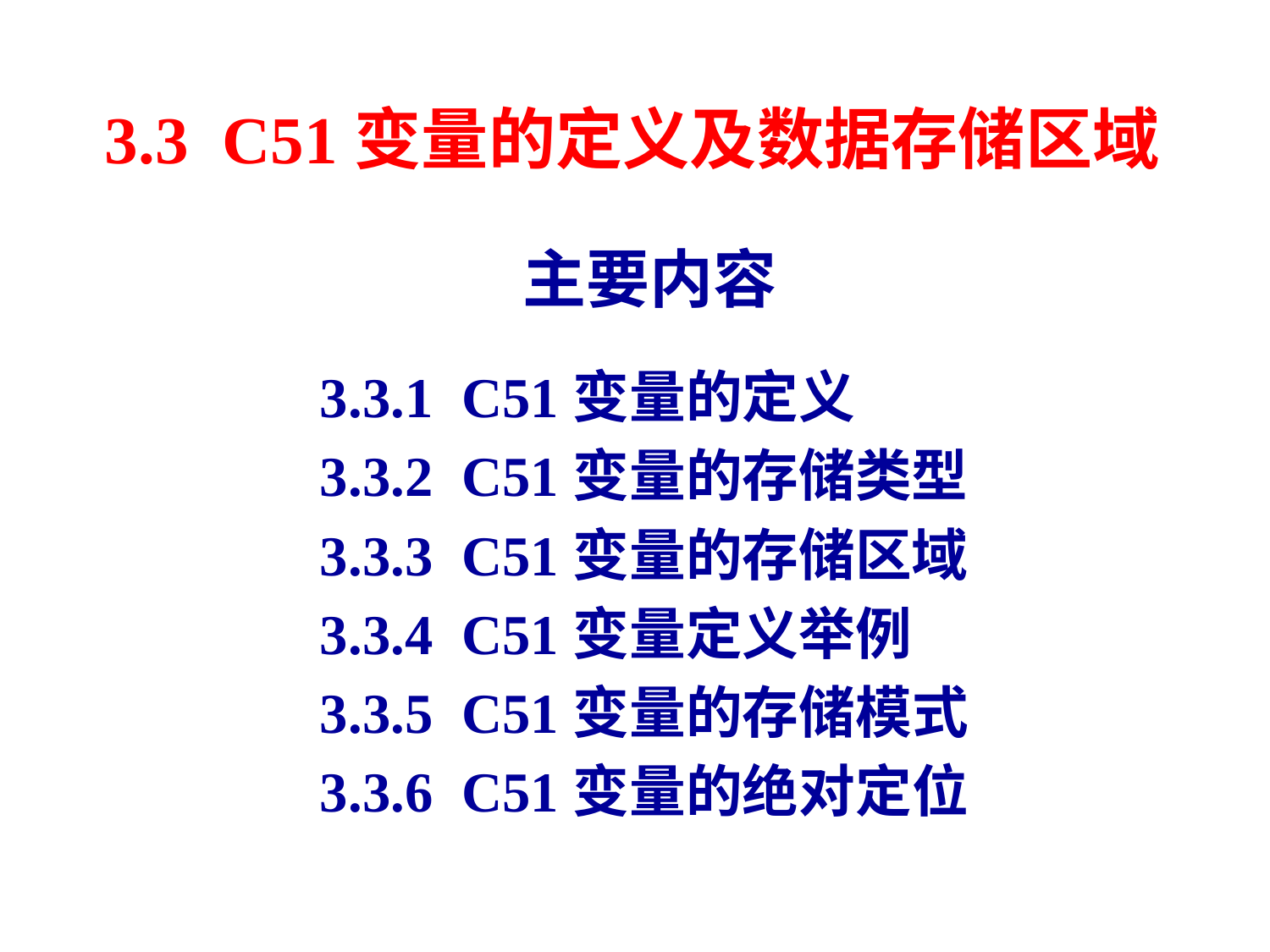

# 3.3  C51变量的定义及数据存储区域
主要内容

3.3.1  C51变量的定义
3.3.2  C51变量的存储类型
3.3.3  C51变量的存储区域
3.3.4  C51变量定义举例
3.3.5  C51变量的存储模式
3.3.6  C51变量的绝对定位